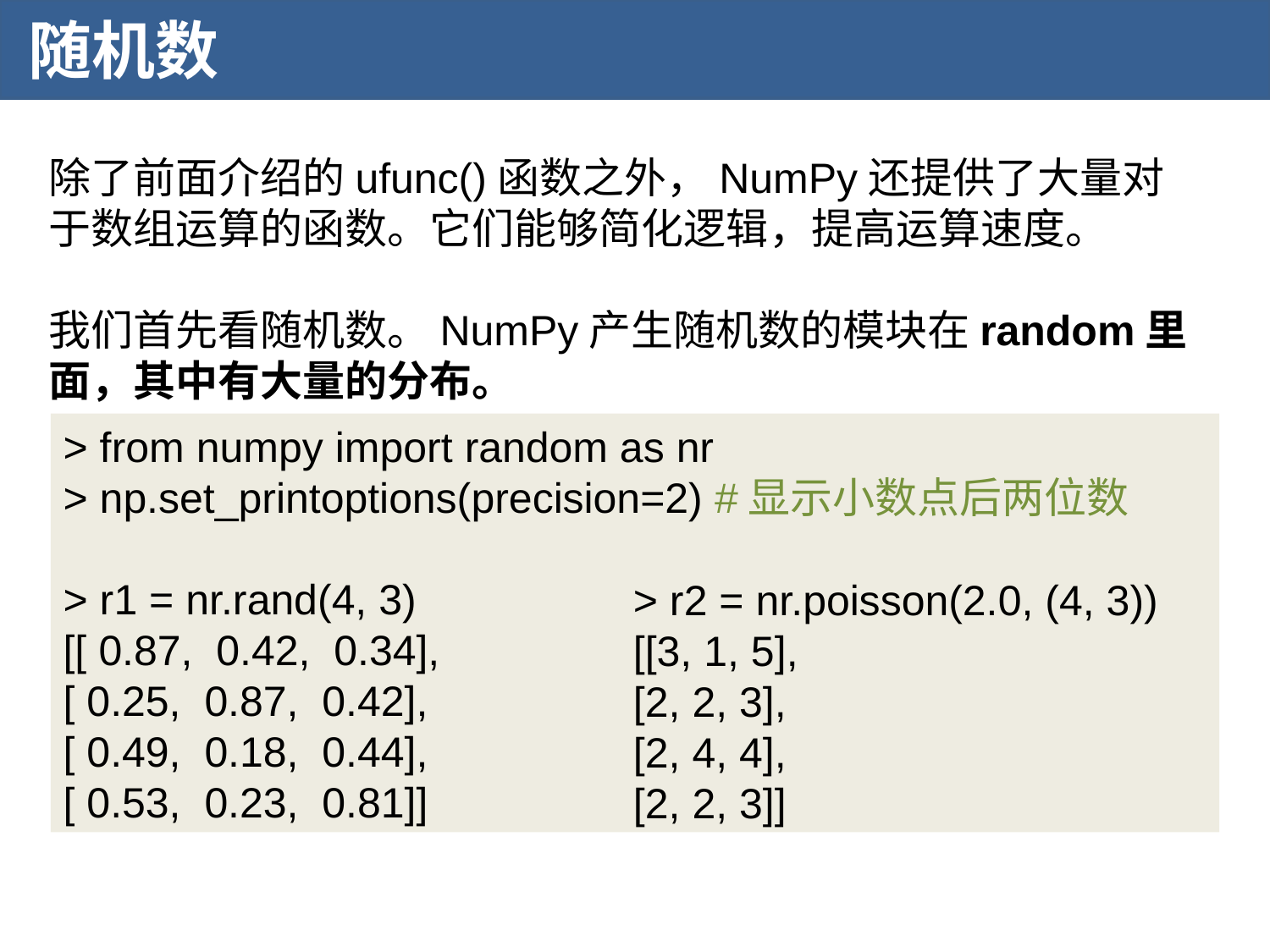

随机数
除了前面介绍的ufunc()函数之外，NumPy还提供了大量对于数组运算的函数。它们能够简化逻辑，提高运算速度。

我们首先看随机数。NumPy产生随机数的模块在random里面，其中有大量的分布。
> from numpy import random as nr
> np.set_printoptions(precision=2) #显示小数点后两位数

> r1 = nr.rand(4, 3)
[[ 0.87,  0.42,  0.34],
[ 0.25,  0.87,  0.42],
[ 0.49,  0.18,  0.44],
[ 0.53,  0.23,  0.81]]
> r2 = nr.poisson(2.0, (4, 3))
[[3, 1, 5],
[2, 2, 3],
[2, 4, 4],
[2, 2, 3]]